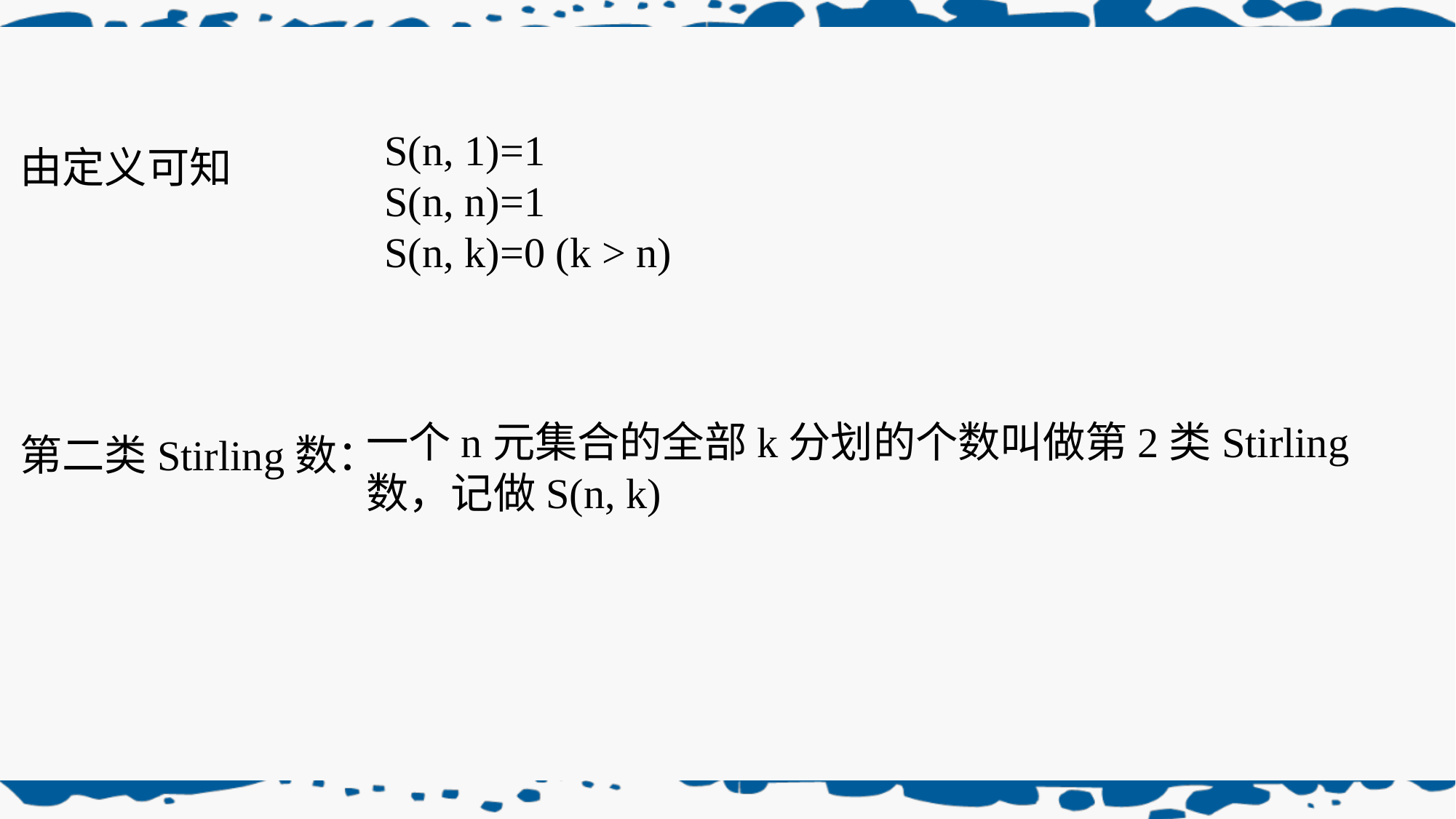

S(n, 1)=1
S(n, n)=1
S(n, k)=0 (k > n)

由定义可知
一个n元集合的全部k分划的个数叫做第2类Stirling数，记做S(n, k)
第二类Stirling数：